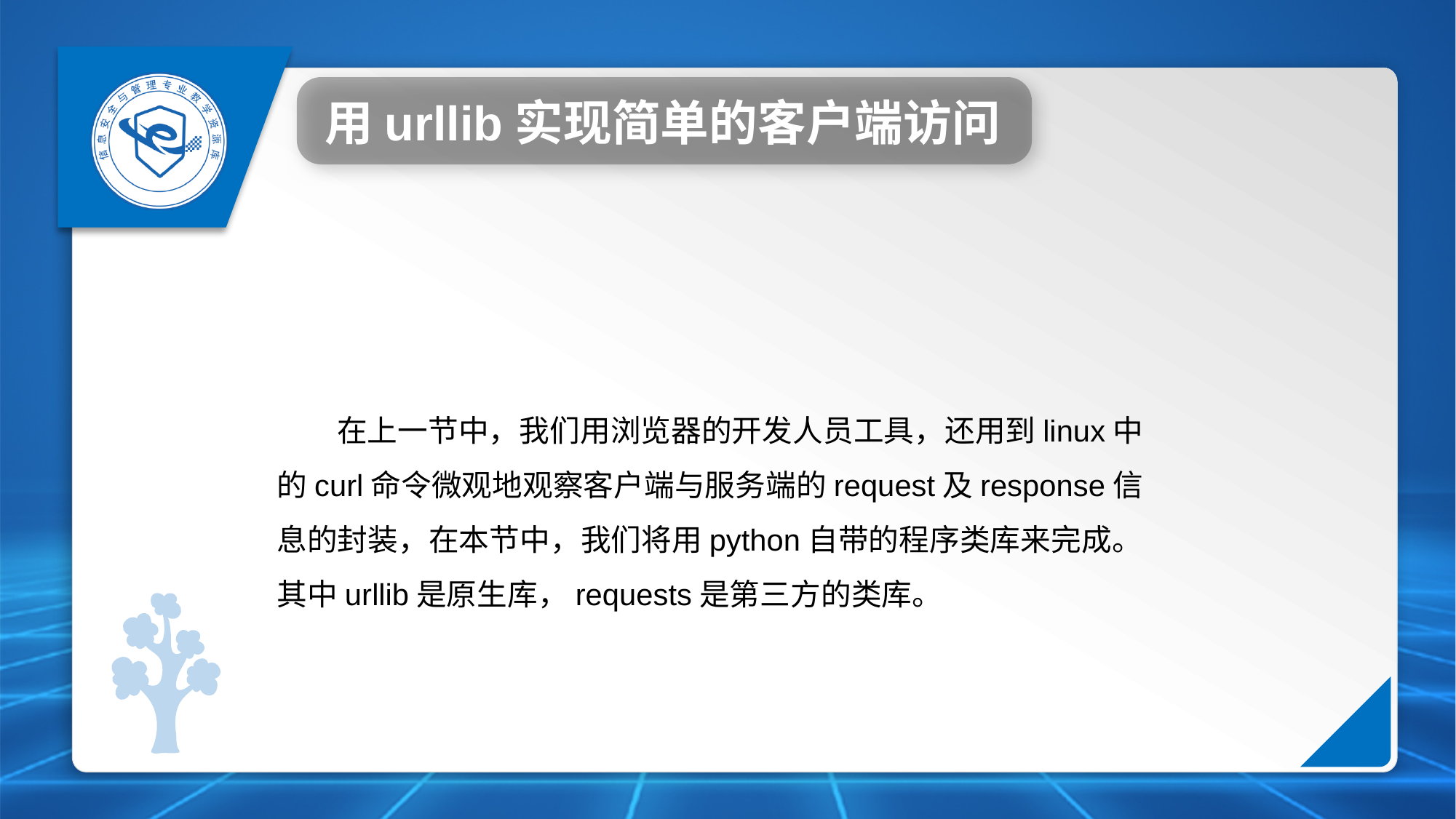

用urllib实现简单的客户端访问
在上一节中，我们用浏览器的开发人员工具，还用到linux中的curl命令微观地观察客户端与服务端的request及response信息的封装，在本节中，我们将用python自带的程序类库来完成。其中urllib是原生库，requests是第三方的类库。